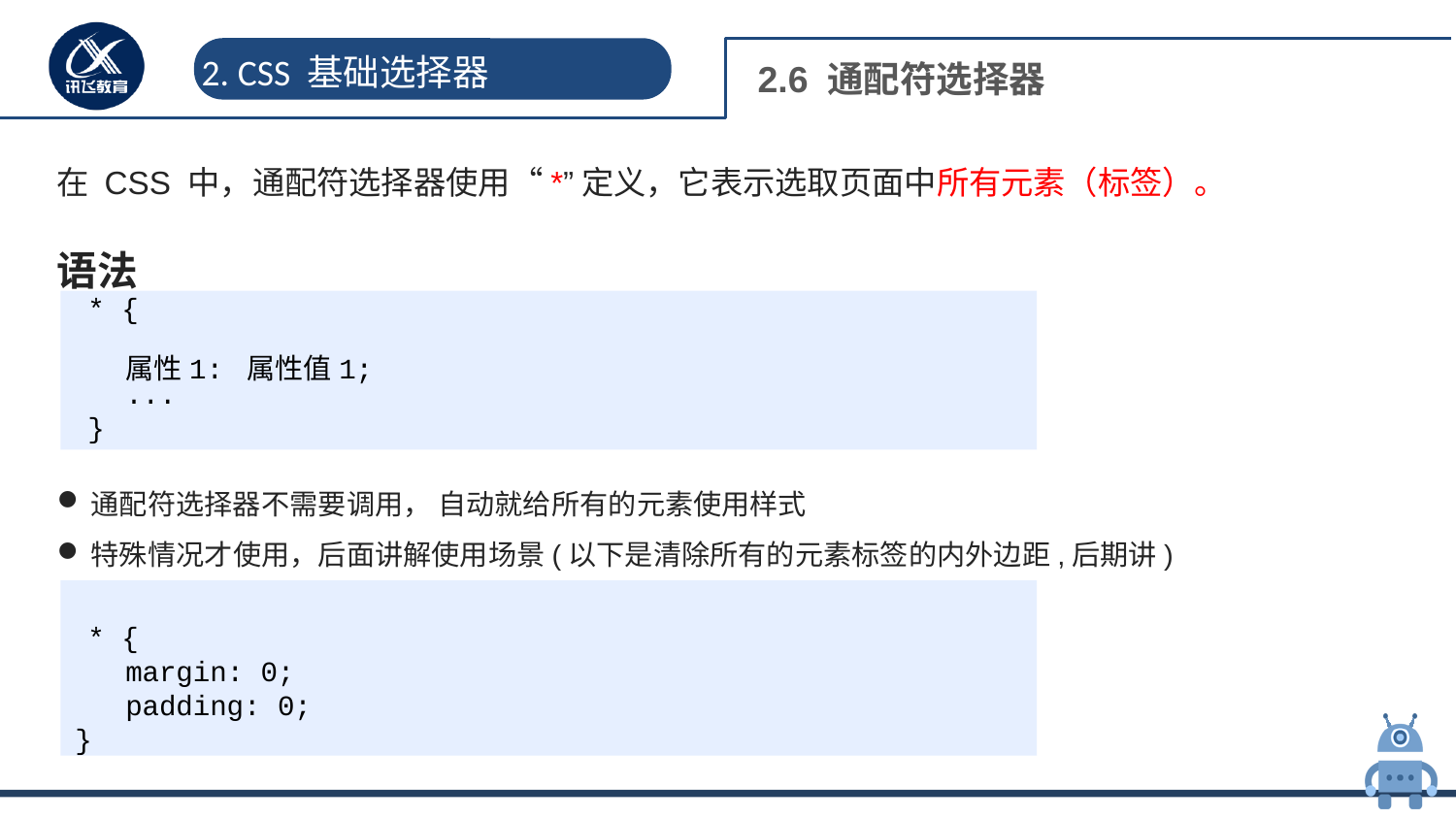

2. CSS 基础选择器
2.6 通配符选择器
在 CSS 中，通配符选择器使用“*”定义，它表示选取页面中所有元素（标签）。

语法

通配符选择器不需要调用， 自动就给所有的元素使用样式
特殊情况才使用，后面讲解使用场景(以下是清除所有的元素标签的内外边距,后期讲)
* {

属性1: 属性值1;
...
}

* {
margin: 0;
padding: 0;
}